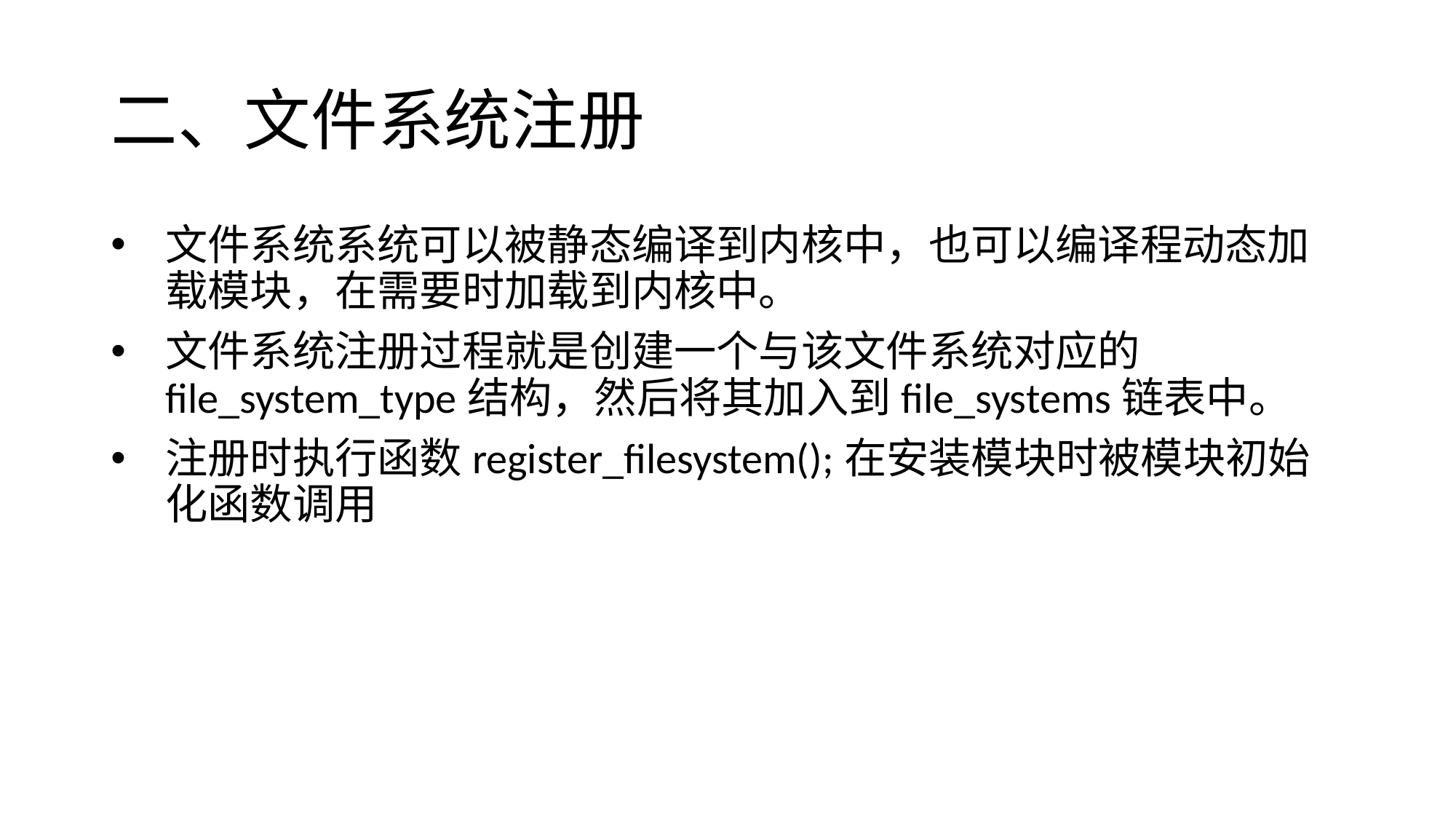

# 二、文件系统注册
文件系统系统可以被静态编译到内核中，也可以编译程动态加载模块，在需要时加载到内核中。
文件系统注册过程就是创建一个与该文件系统对应的file_system_type结构，然后将其加入到file_systems链表中。
注册时执行函数register_filesystem();在安装模块时被模块初始化函数调用